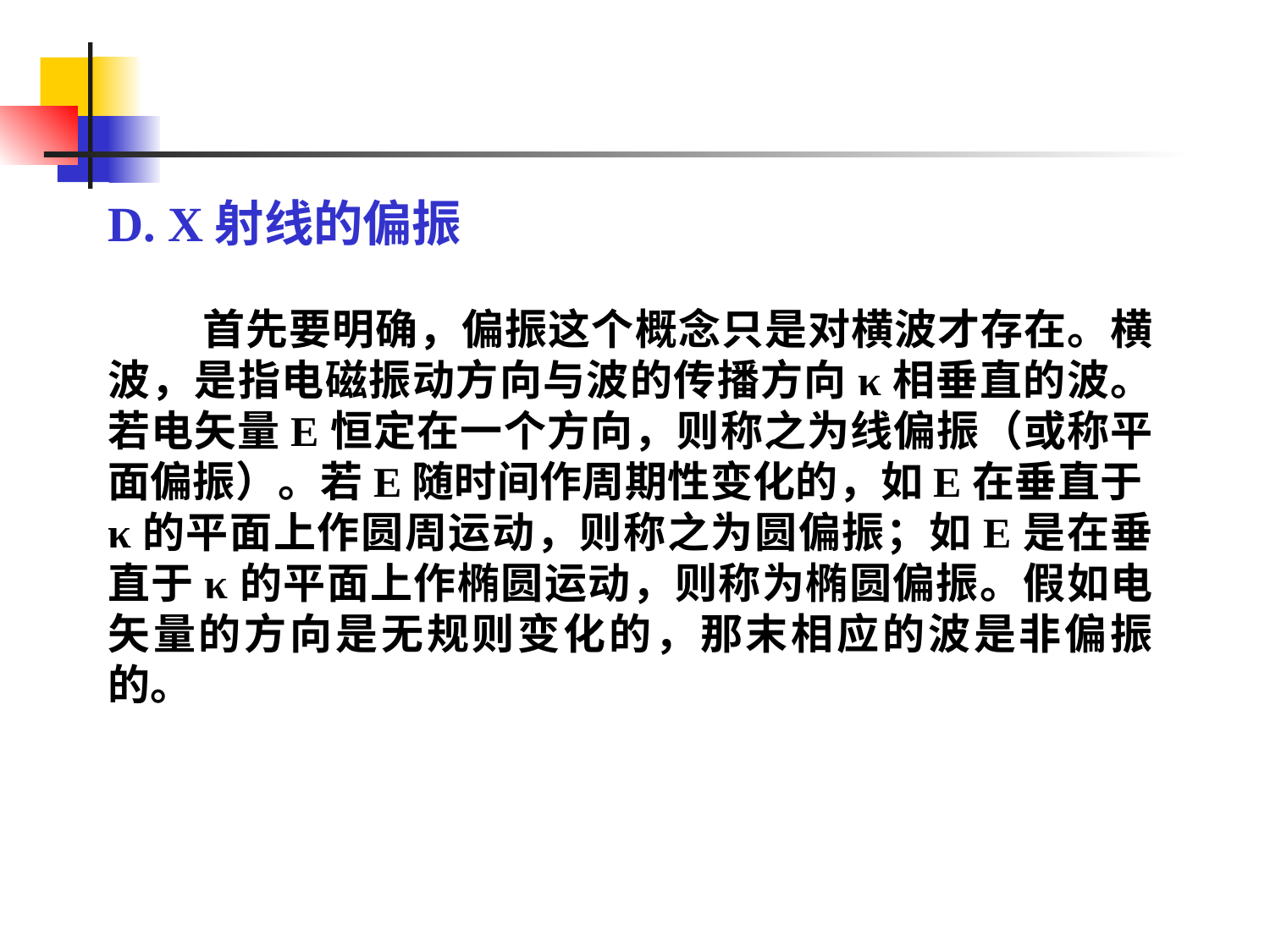

D. X射线的偏振

        首先要明确，偏振这个概念只是对横波才存在。横波，是指电磁振动方向与波的传播方向κ相垂直的波。若电矢量E恒定在一个方向，则称之为线偏振（或称平面偏振）。若E随时间作周期性变化的，如E在垂直于κ的平面上作圆周运动，则称之为圆偏振；如E是在垂直于κ的平面上作椭圆运动，则称为椭圆偏振。假如电矢量的方向是无规则变化的，那末相应的波是非偏振的。